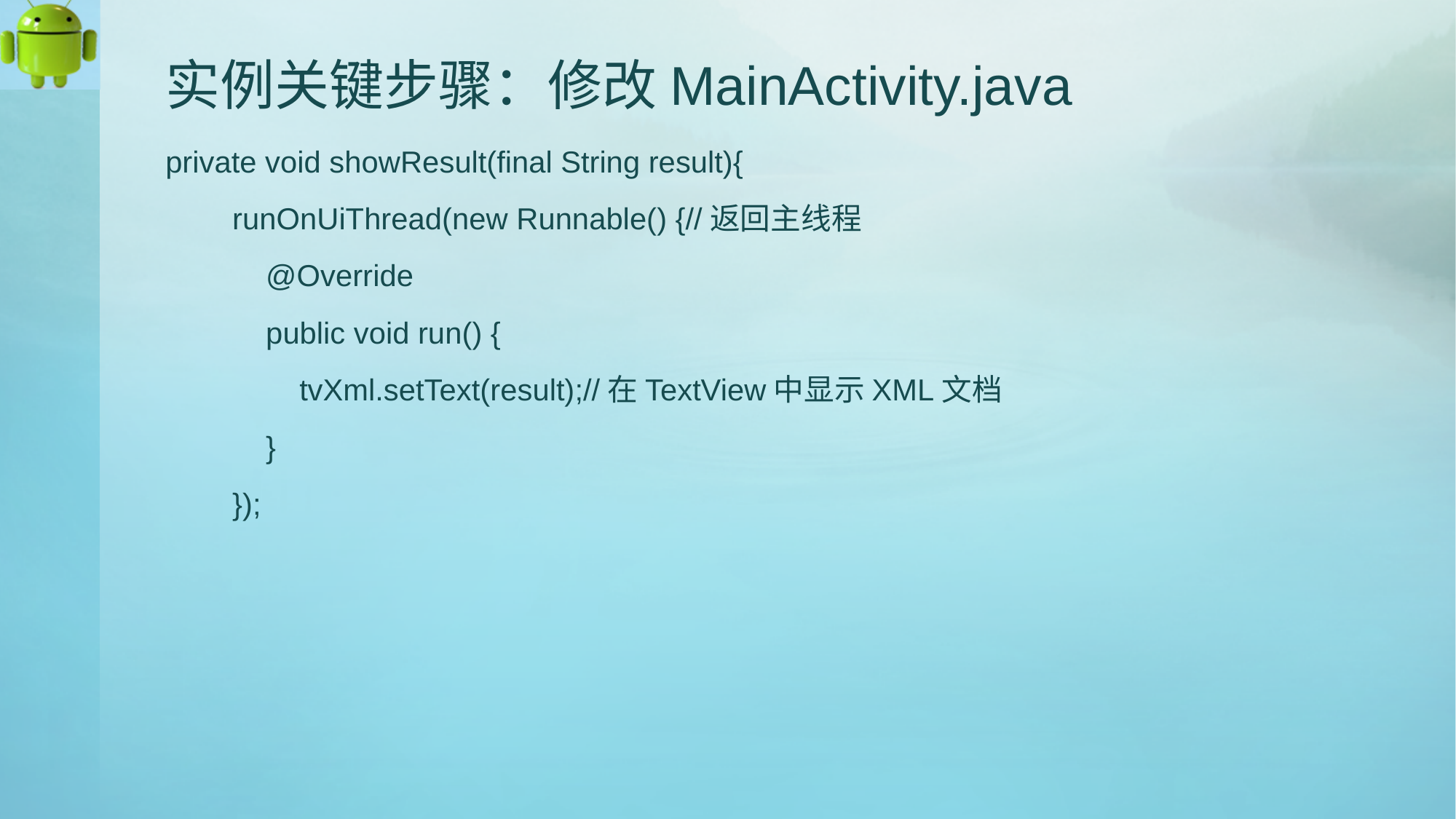

# 实例关键步骤：修改MainActivity.java
private void showResult(final String result){
        runOnUiThread(new Runnable() {//返回主线程
            @Override
            public void run() {
                tvXml.setText(result);//在TextView中显示XML文档
            }
        });